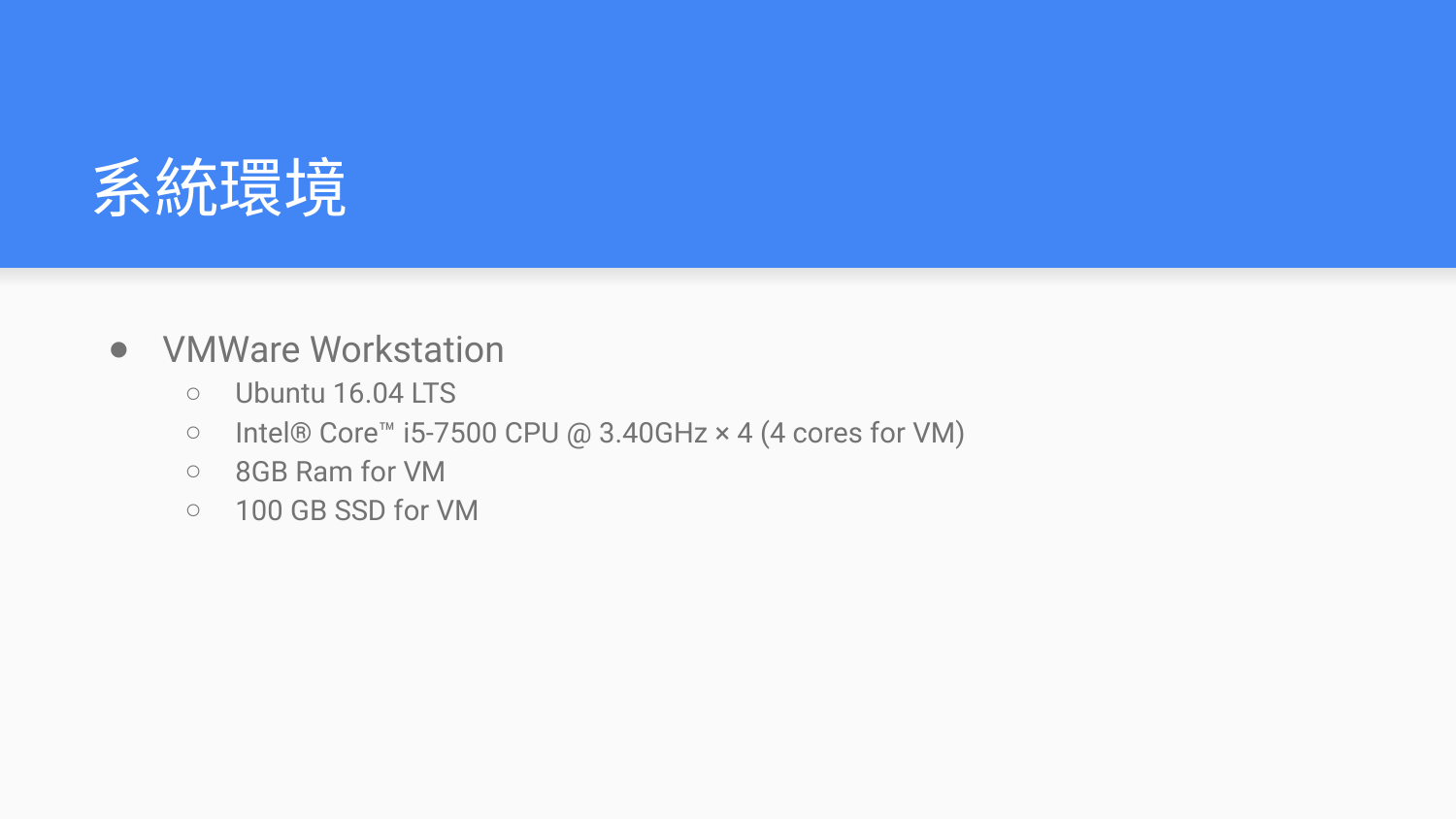

# 系統環境
VMWare Workstation
Ubuntu 16.04 LTS
Intel® Core™ i5-7500 CPU @ 3.40GHz × 4 (4 cores for VM)
8GB Ram for VM
100 GB SSD for VM